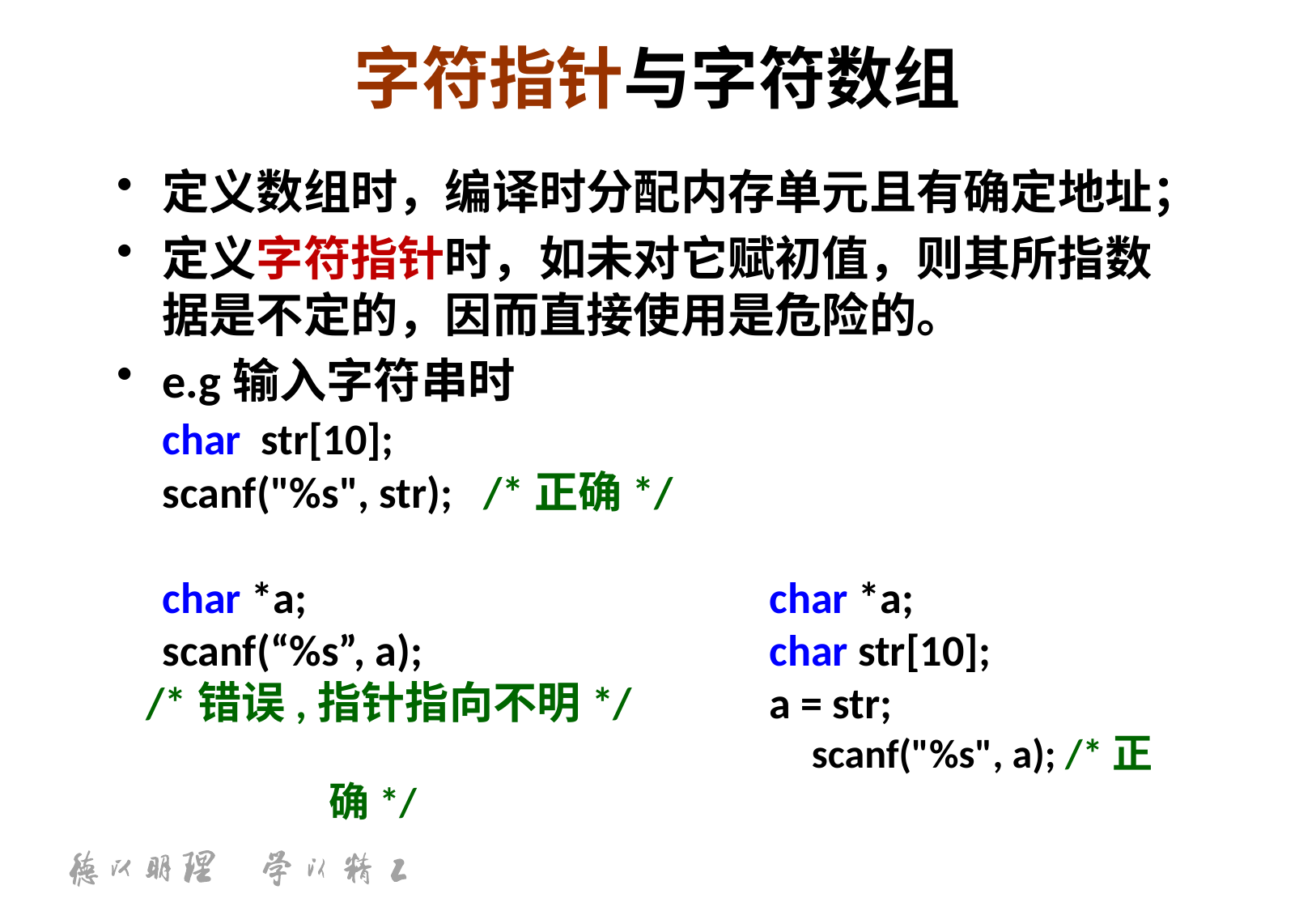

# 字符指针与字符数组
定义数组时，编译时分配内存单元且有确定地址；
定义字符指针时，如未对它赋初值，则其所指数据是不定的，因而直接使用是危险的。
e.g输入字符串时
	char  str[10];
    	scanf("%s", str);   /*正确*/

  	char *a; 				char *a;
    	scanf(“%s”, a); 			char str[10];
   /*错误,指针指向不明*/    	a = str;
   				             scanf("%s", a); /*正确*/
103